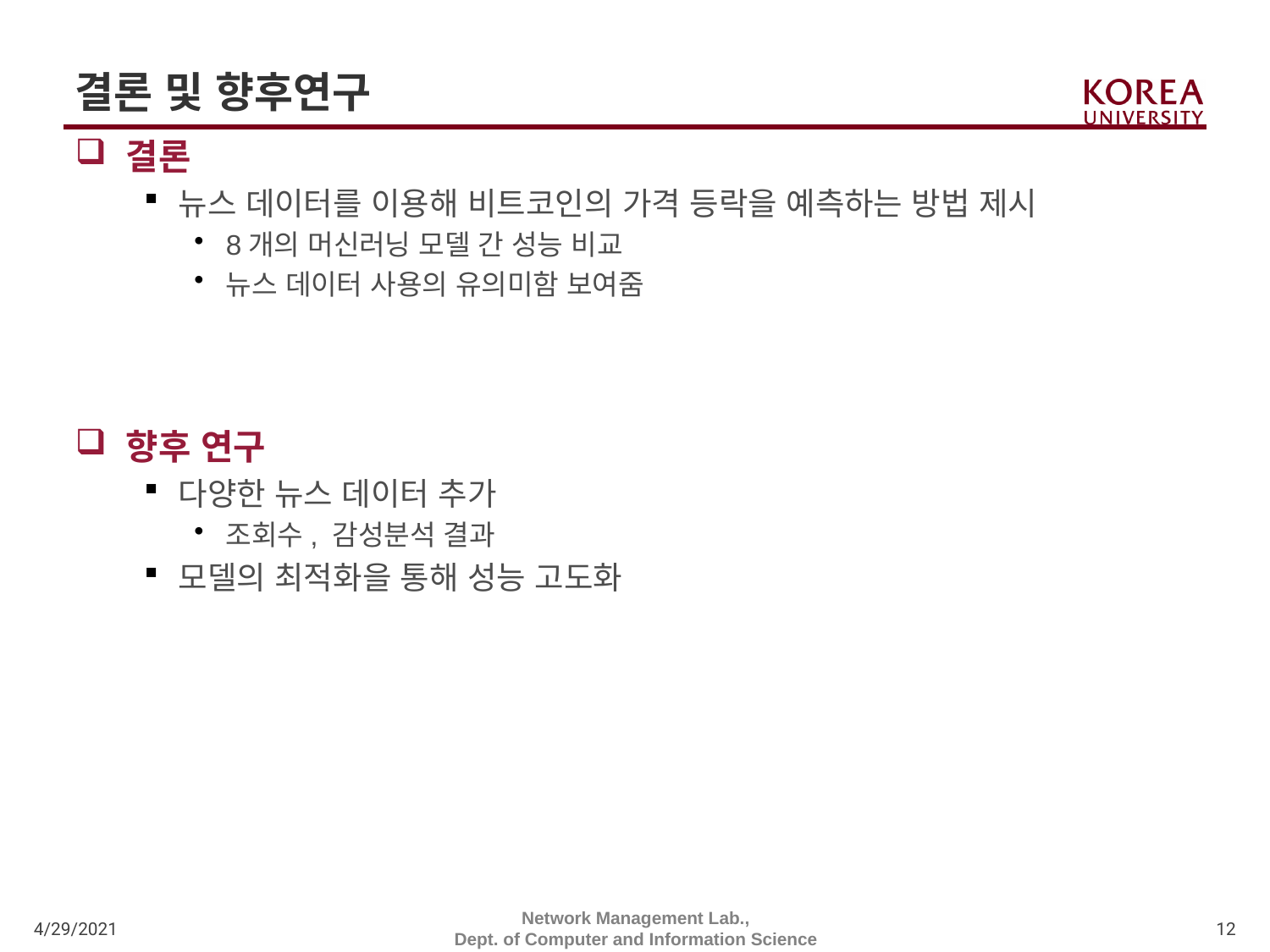

# 결론 및 향후연구
결론
뉴스 데이터를 이용해 비트코인의 가격 등락을 예측하는 방법 제시
8개의 머신러닝 모델 간 성능 비교
뉴스 데이터 사용의 유의미함 보여줌

향후 연구
다양한 뉴스 데이터 추가
조회수, 감성분석 결과
모델의 최적화을 통해 성능 고도화

4/29/2021
Network Management Lab.,
Dept. of Computer and Information Science
12